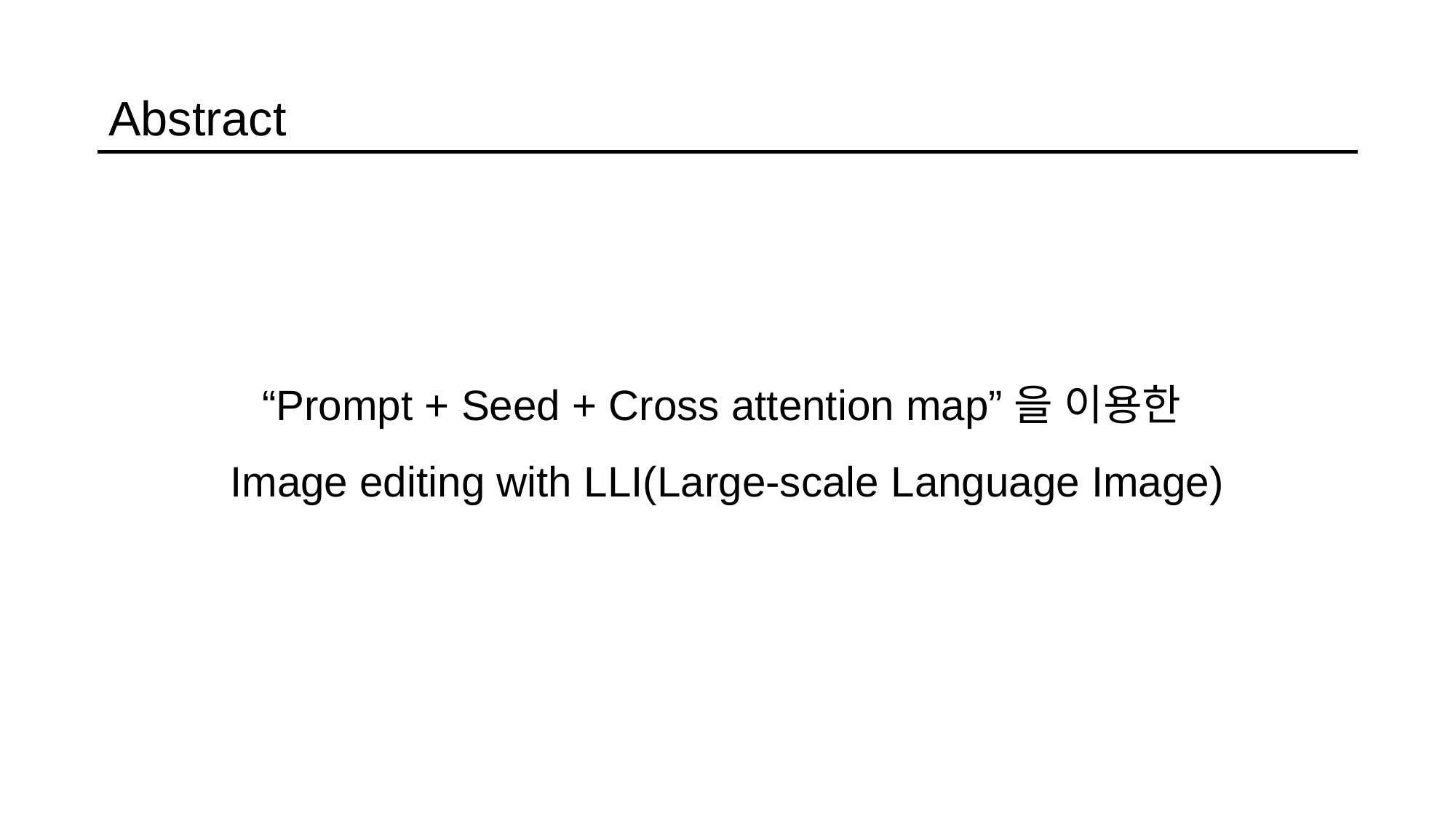

Abstract
“Prompt + Seed + Cross attention map”을 이용한
Image editing with LLI(Large-scale Language Image)